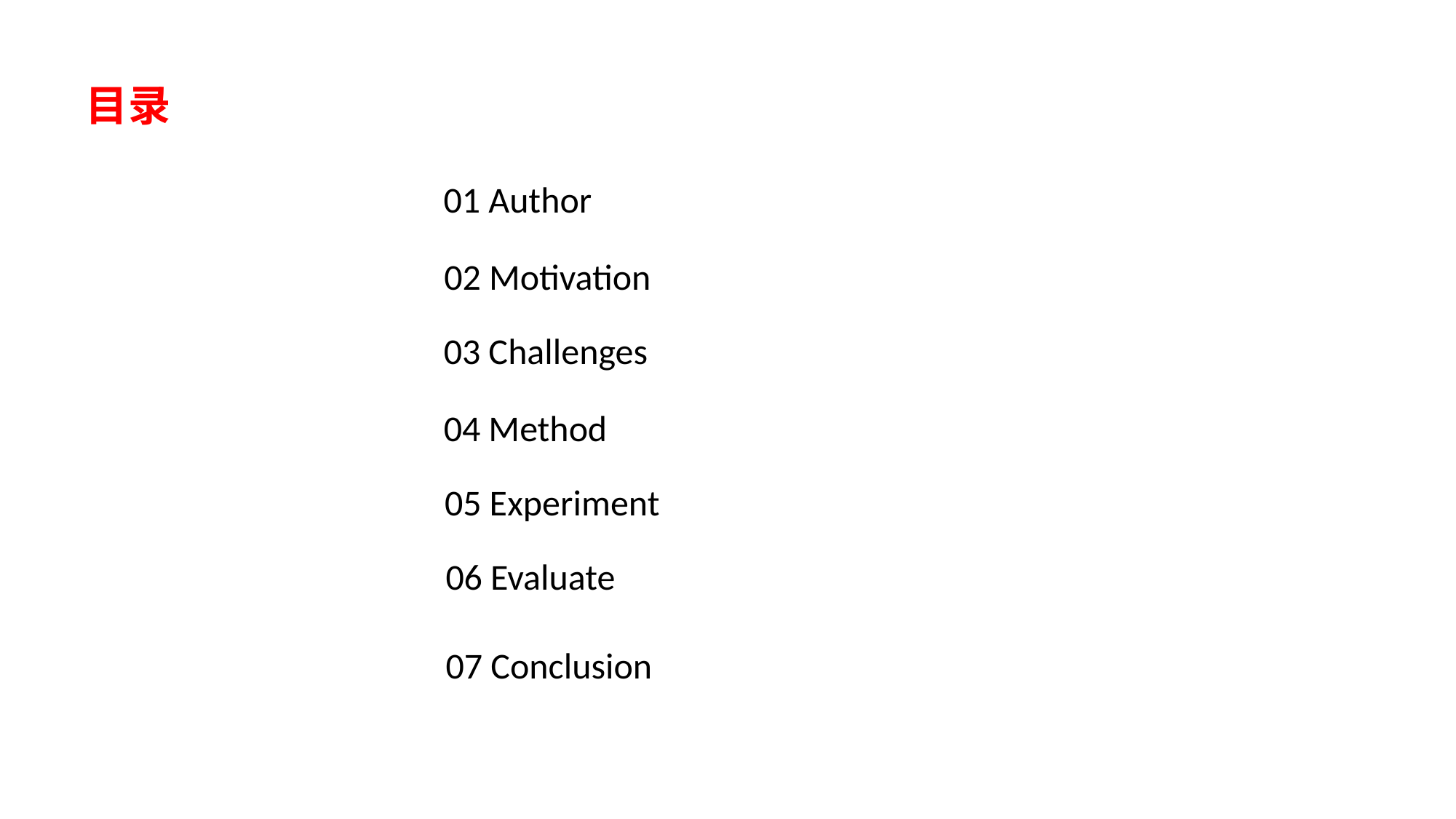

目录
01 Author
02 Motivation
03 Challenges
04 Method
05 Experiment
06 Evaluate
07 Conclusion